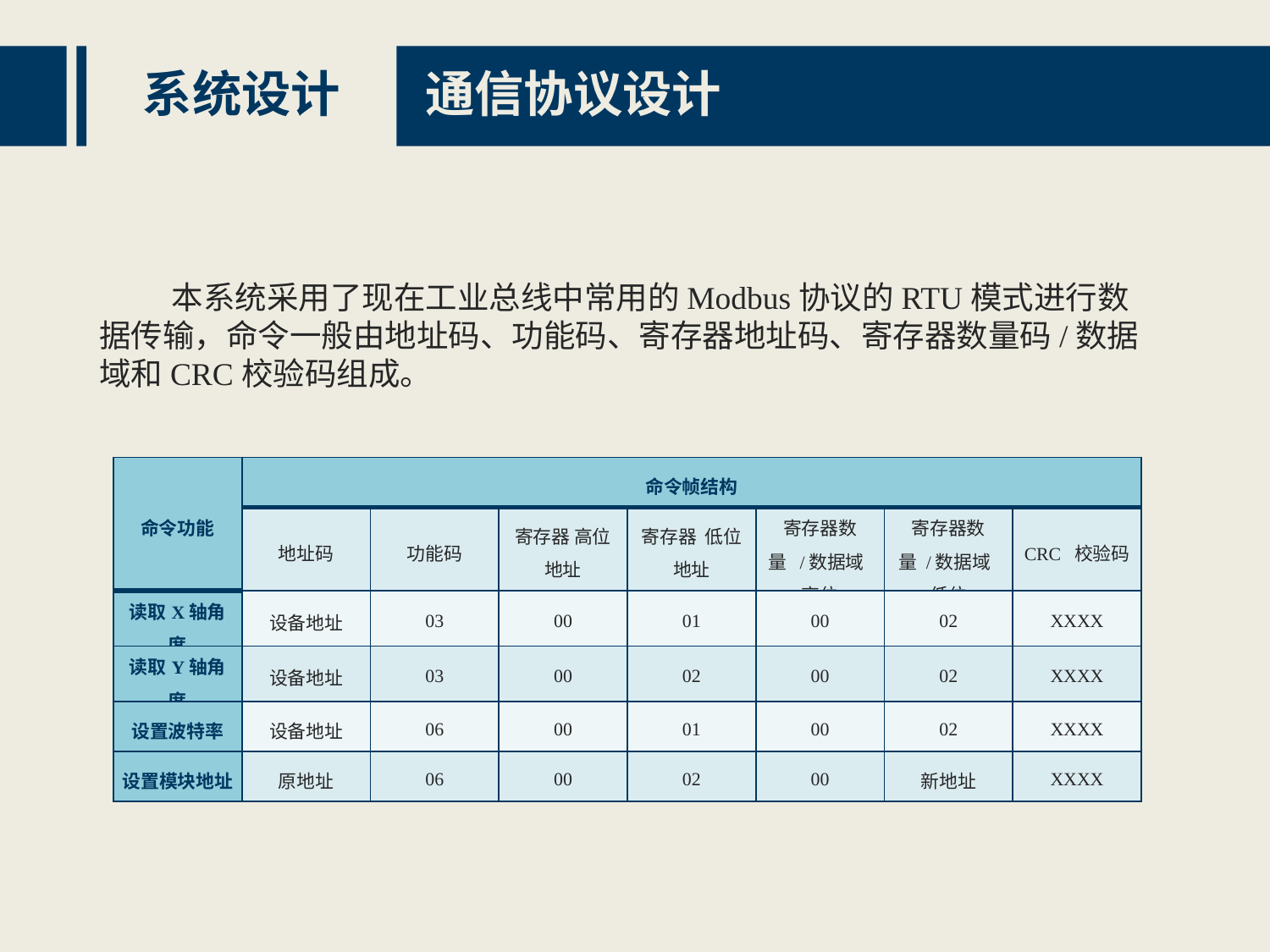

# 系统设计
通信协议设计
         本系统采用了现在工业总线中常用的Modbus协议的RTU模式进行数据传输，命令一般由地址码、功能码、寄存器地址码、寄存器数量码/数据域和CRC校验码组成。
| 命令功能 | 命令帧结构 |  |  |  |  |  |  |
| --- | --- | --- | --- | --- | --- | --- | --- |
|  | 地址码 | 功能码 | 寄存器 高位地址 | 寄存器 低位地址 | 寄存器数量 /数据域 高位 | 寄存器数量 /数据域 低位 | CRC 校验码 |
| 读取X轴角度 | 设备地址 | 03 | 00 | 01 | 00 | 02 | XXXX |
| 读取Y轴角度 | 设备地址 | 03 | 00 | 02 | 00 | 02 | XXXX |
| 设置波特率 | 设备地址 | 06 | 00 | 01 | 00 | 02 | XXXX |
| 设置模块地址 | 原地址 | 06 | 00 | 02 | 00 | 新地址 | XXXX |